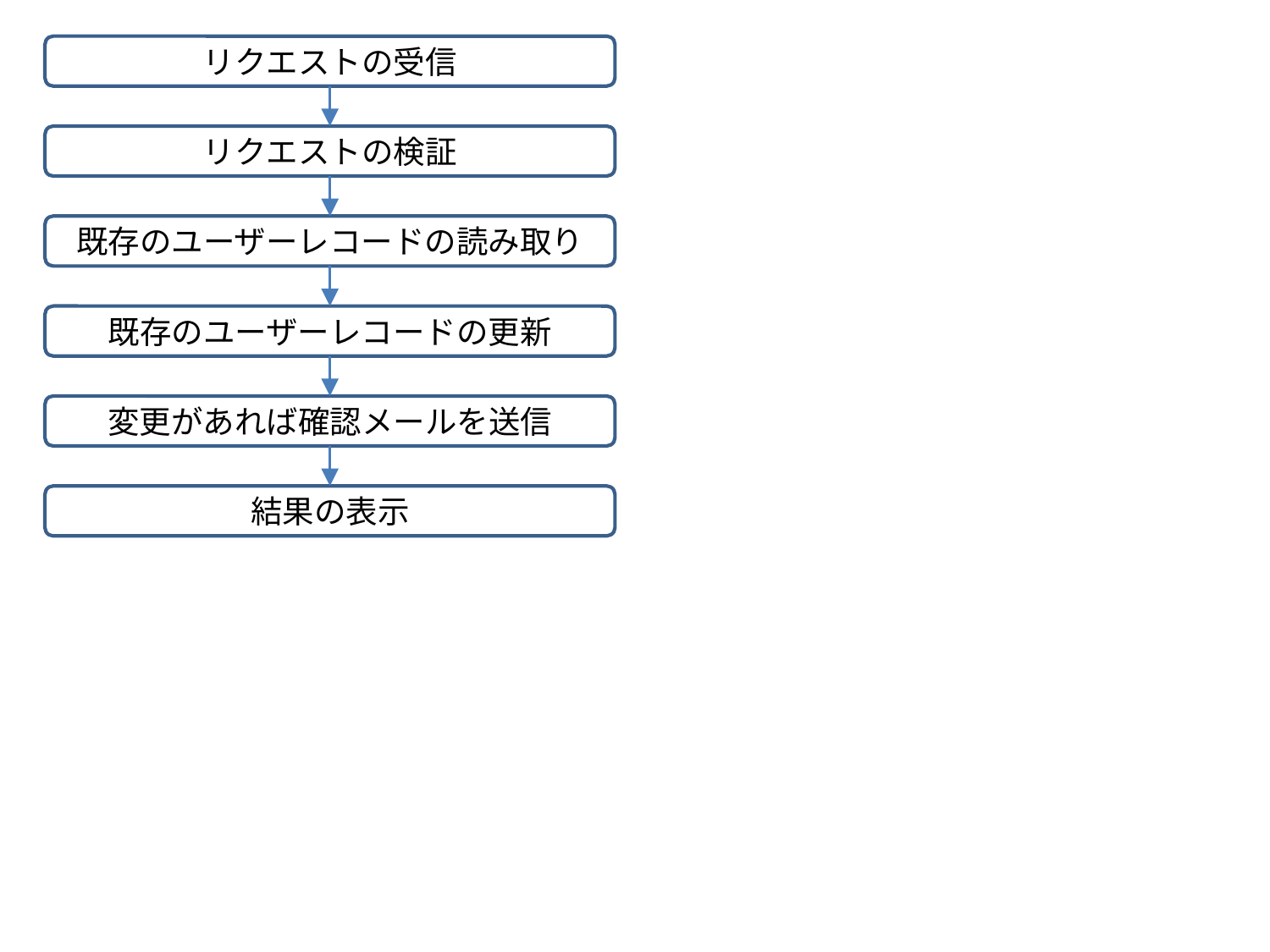

リクエストの受信
リクエストの検証
既存のユーザーレコードの読み取り
既存のユーザーレコードの更新
変更があれば確認メールを送信
結果の表示